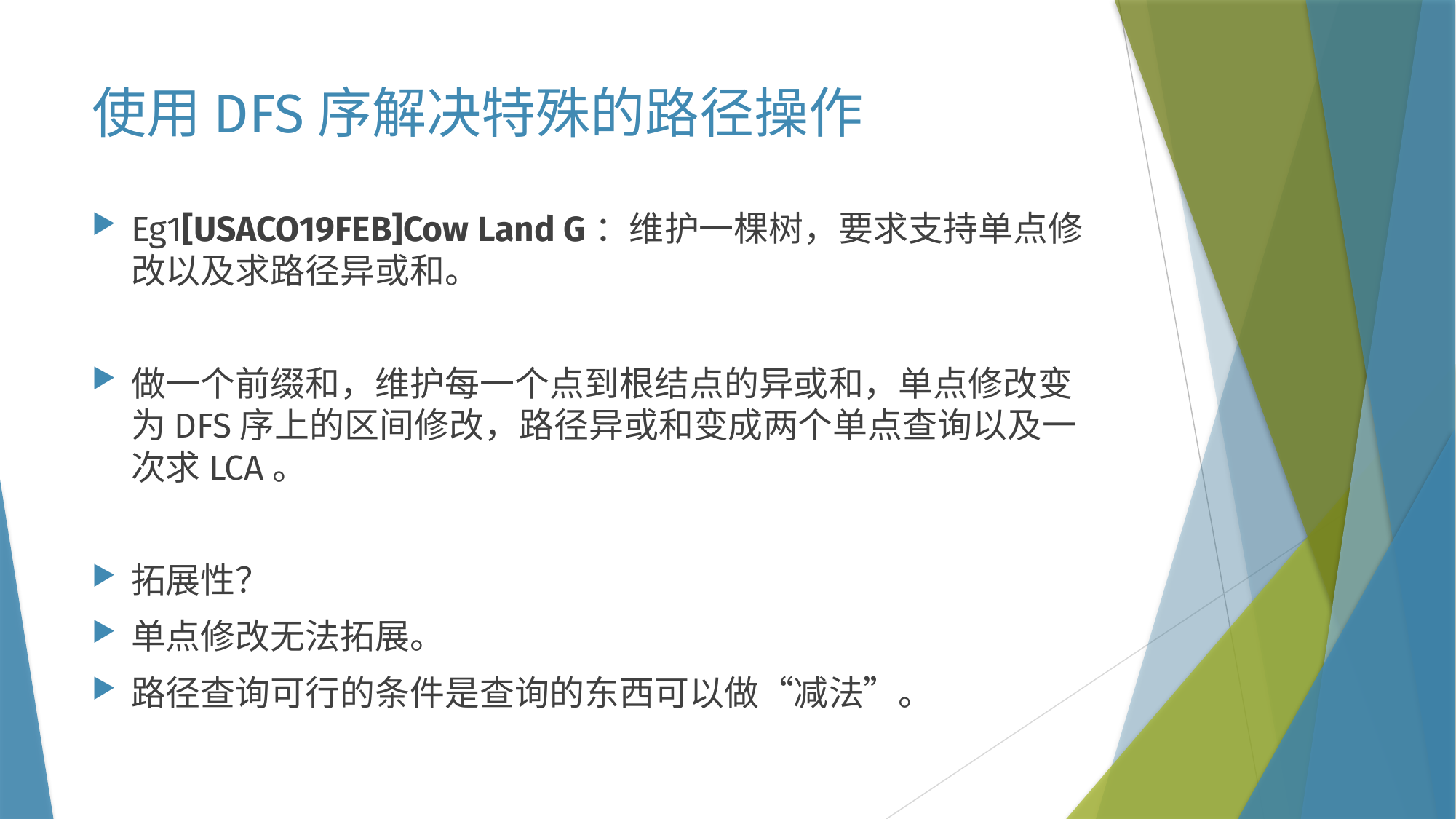

# 使用DFS序解决特殊的路径操作
Eg1[USACO19FEB]Cow Land G：维护一棵树，要求支持单点修改以及求路径异或和。

做一个前缀和，维护每一个点到根结点的异或和，单点修改变为DFS序上的区间修改，路径异或和变成两个单点查询以及一次求LCA。

拓展性？
单点修改无法拓展。
路径查询可行的条件是查询的东西可以做“减法”。